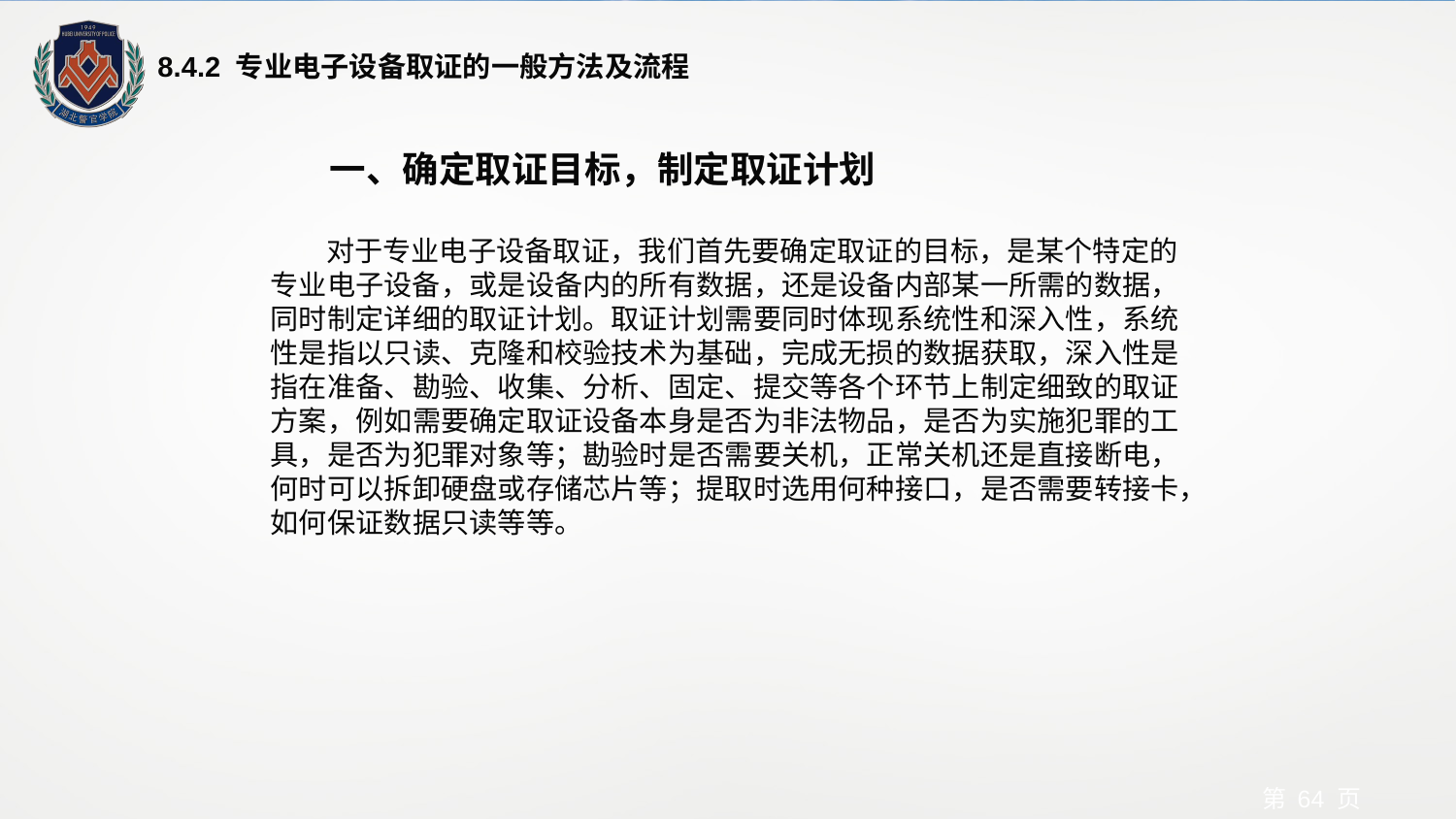

8.4.2 专业电子设备取证的一般方法及流程
 一、确定取证目标，制定取证计划

 对于专业电子设备取证，我们首先要确定取证的目标，是某个特定的专业电子设备，或是设备内的所有数据，还是设备内部某一所需的数据，同时制定详细的取证计划。取证计划需要同时体现系统性和深入性，系统性是指以只读、克隆和校验技术为基础，完成无损的数据获取，深入性是指在准备、勘验、收集、分析、固定、提交等各个环节上制定细致的取证方案，例如需要确定取证设备本身是否为非法物品，是否为实施犯罪的工具，是否为犯罪对象等；勘验时是否需要关机，正常关机还是直接断电，何时可以拆卸硬盘或存储芯片等；提取时选用何种接口，是否需要转接卡，如何保证数据只读等等。

图9-16 正版软件文件列表机关键文件的属性